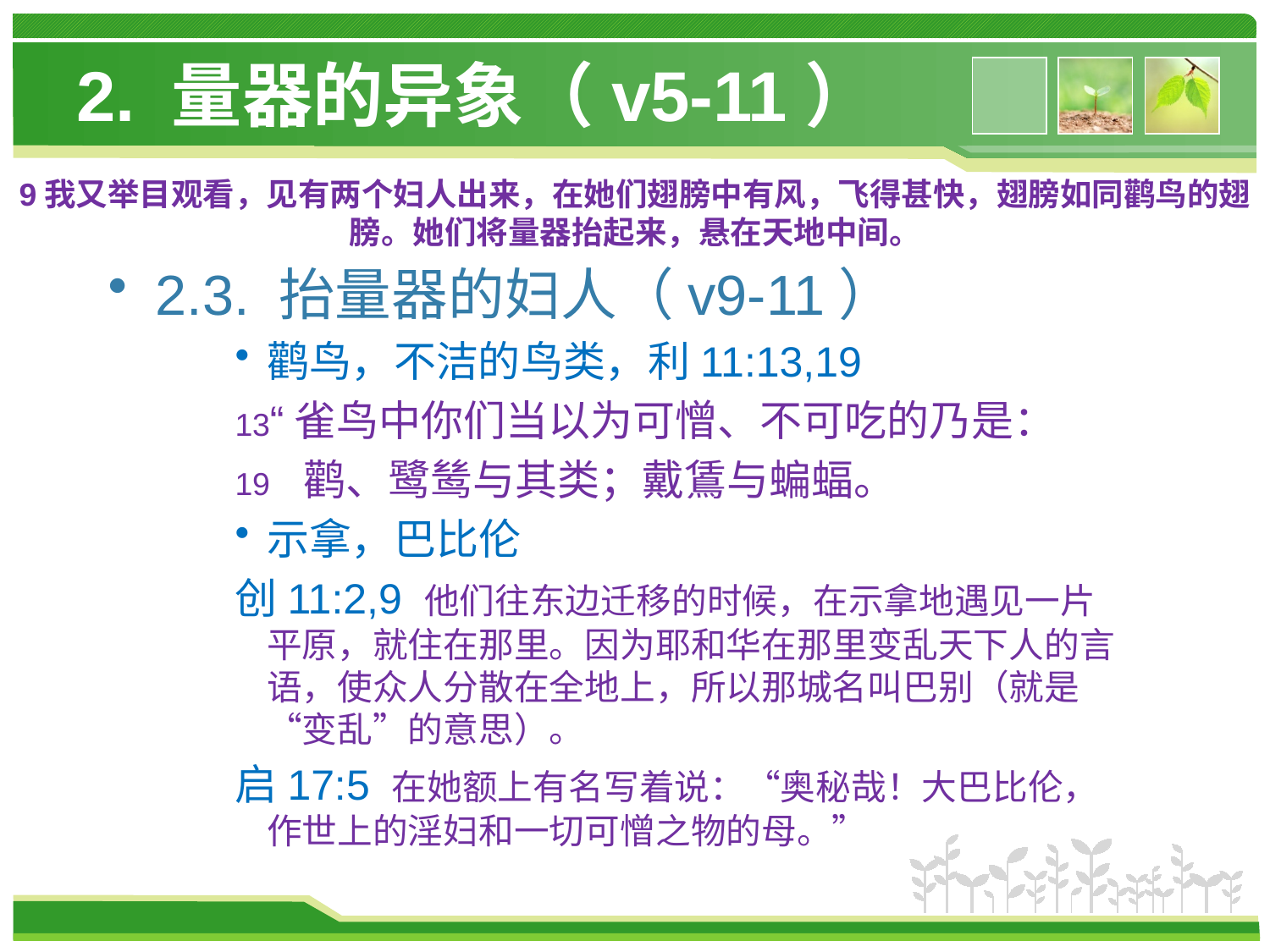

# 2. 量器的异象（v5-11）
9我又举目观看，见有两个妇人出来，在她们翅膀中有风，飞得甚快，翅膀如同鹳鸟的翅膀。她们将量器抬起来，悬在天地中间。
2.3. 抬量器的妇人（v9-11）
鹳鸟，不洁的鸟类，利11:13,19
13“雀鸟中你们当以为可憎、不可吃的乃是：
19  鹳、鹭鸶与其类；戴鵀与蝙蝠。
示拿，巴比伦
创11:2,9 他们往东边迁移的时候，在示拿地遇见一片平原，就住在那里。因为耶和华在那里变乱天下人的言语，使众人分散在全地上，所以那城名叫巴别（就是“变乱”的意思）。
启17:5 在她额上有名写着说：“奥秘哉！大巴比伦，作世上的淫妇和一切可憎之物的母。”